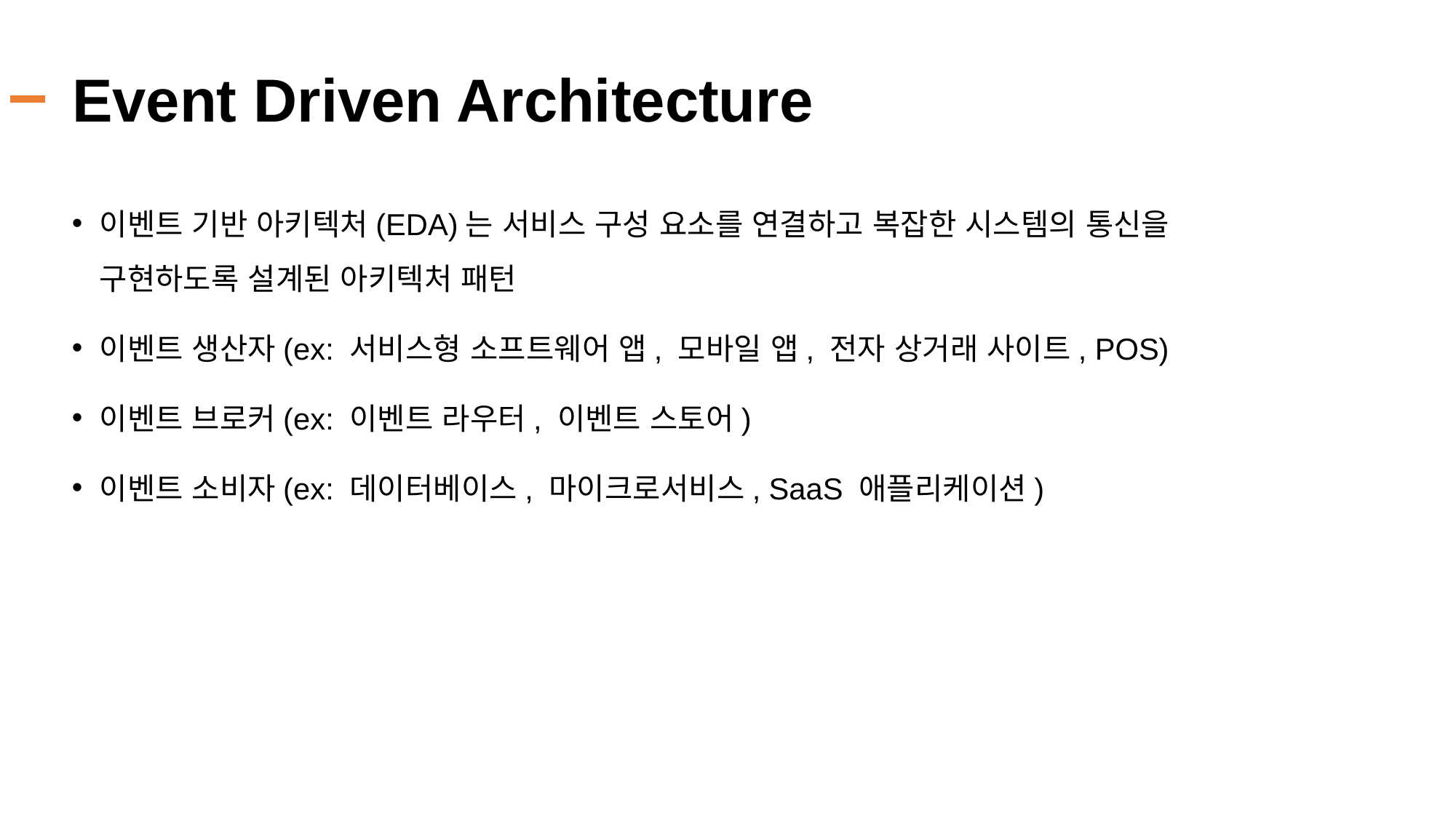

# Event Driven Architecture

이벤트 기반 아키텍처(EDA)는 서비스 구성 요소를 연결하고 복잡한 시스템의 통신을 구현하도록 설계된 아키텍처 패턴
이벤트 생산자(ex: 서비스형 소프트웨어 앱, 모바일 앱, 전자 상거래 사이트, POS)
이벤트 브로커(ex: 이벤트 라우터, 이벤트 스토어)
이벤트 소비자(ex: 데이터베이스, 마이크로서비스, SaaS 애플리케이션)